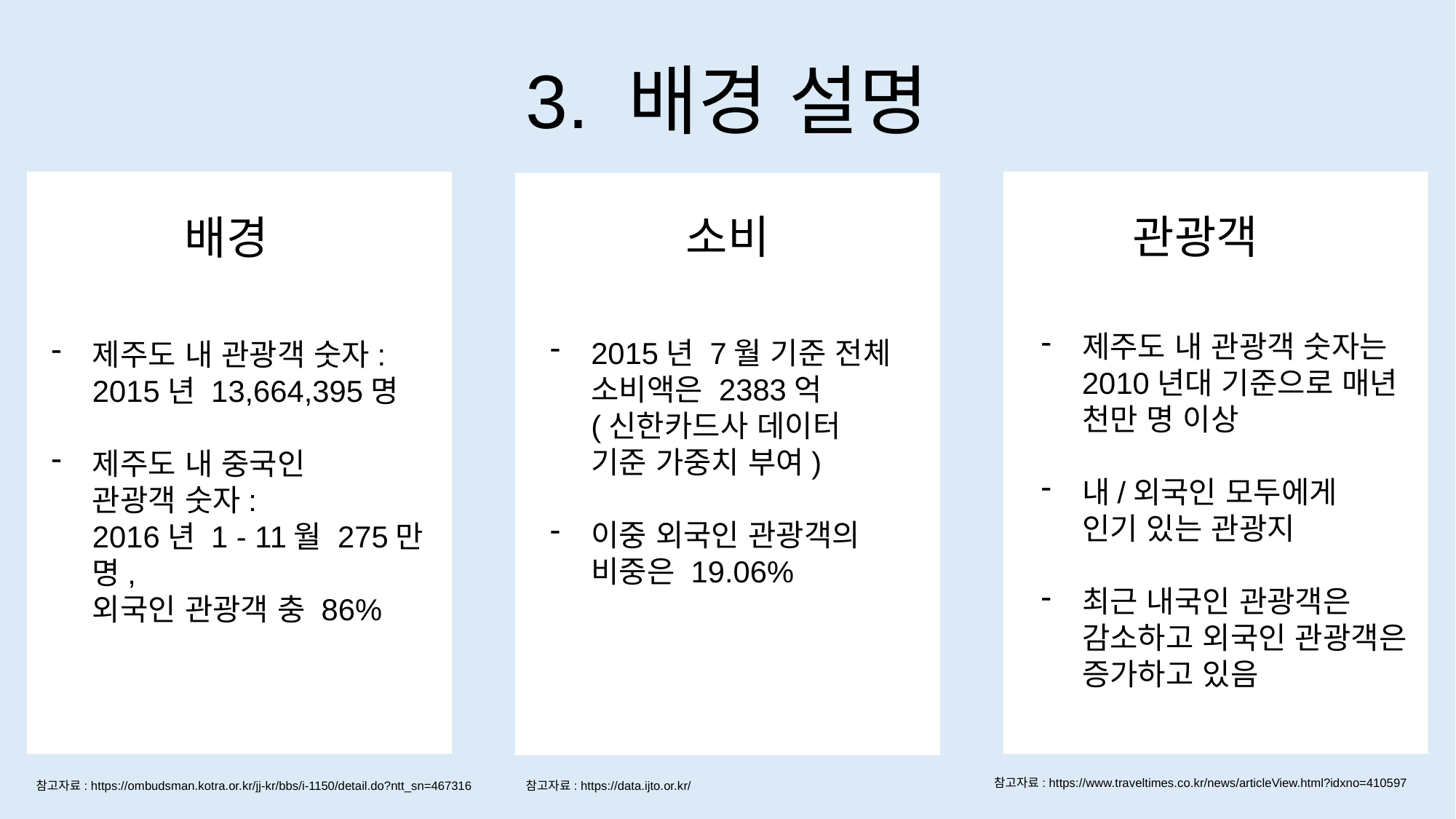

3. 배경 설명
- 제주도 내 관광객 숫자: 2015년 13,664,395명
- 제주도 내 중국인 관광객 숫자: 2016년 1 - 11월 275만 명, 외국인 관광객 충 86%

소비
관광객
배경
제주도 내 관광객 숫자는
2010년대 기준으로 매년
천만 명 이상
내/외국인 모두에게
인기 있는 관광지
최근 내국인 관광객은
감소하고 외국인 관광객은
증가하고 있음
2015년 7월 기준 전체
소비액은 2383억
(신한카드사 데이터
기준 가중치 부여)
이중 외국인 관광객의
비중은 19.06%
제주도 내 관광객 숫자: 2015년 13,664,395명
제주도 내 중국인
관광객 숫자:
2016년 1 - 11월 275만 명,
외국인 관광객 충 86%
참고자료: https://www.traveltimes.co.kr/news/articleView.html?idxno=410597
참고자료: https://ombudsman.kotra.or.kr/jj-kr/bbs/i-1150/detail.do?ntt_sn=467316
참고자료: https://data.ijto.or.kr/